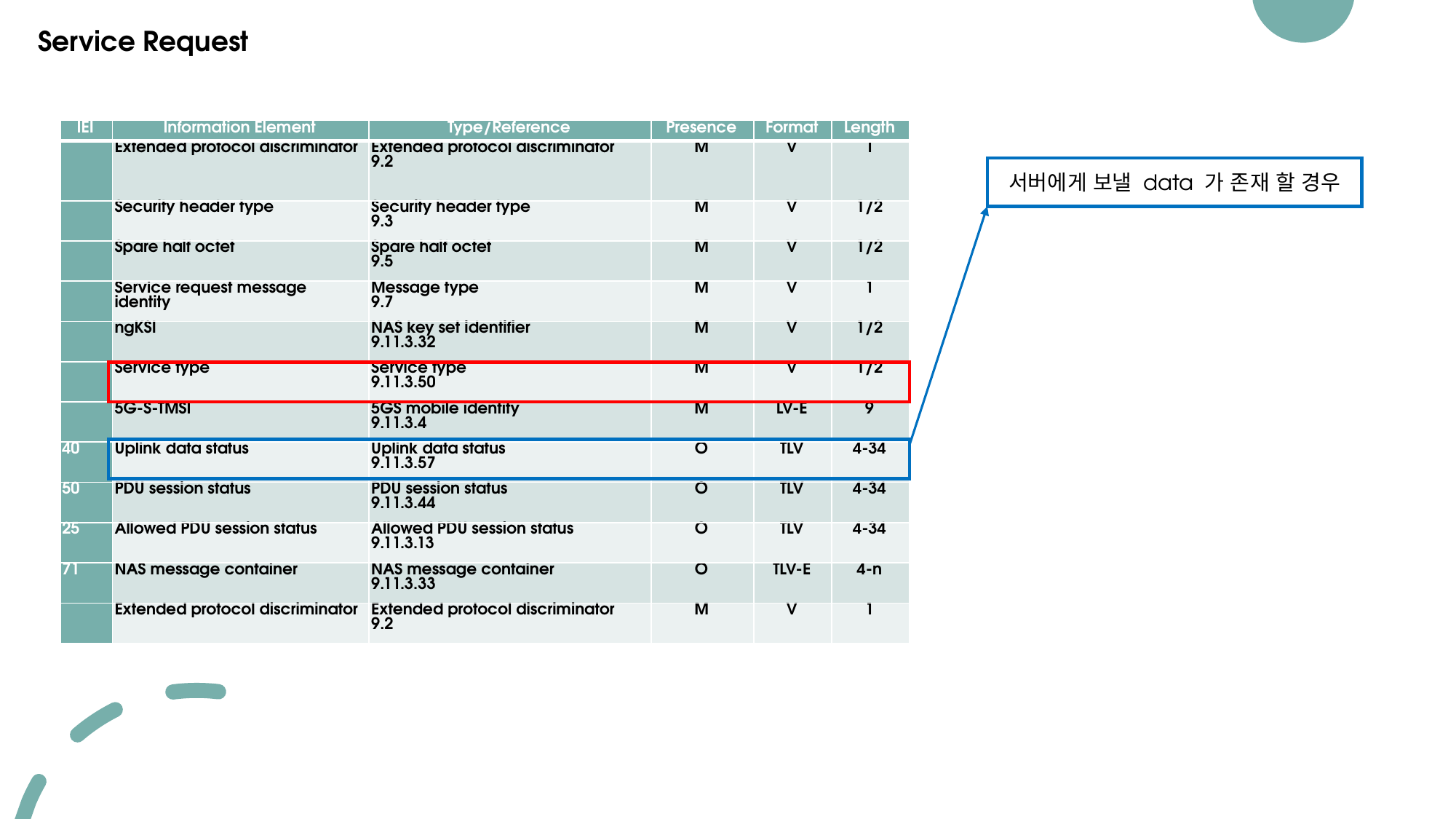

Service Request
| IEI | Information Element | Type/Reference | Presence | Format | Length |
| --- | --- | --- | --- | --- | --- |
|  | Extended protocol discriminator | Extended protocol discriminator 9.2 | M | V | 1 |
|  | Security header type | Security header type 9.3 | M | V | 1/2 |
|  | Spare half octet | Spare half octet 9.5 | M | V | 1/2 |
|  | Service request message identity | Message type 9.7 | M | V | 1 |
|  | ngKSI | NAS key set identifier 9.11.3.32 | M | V | 1/2 |
|  | Service type | Service type 9.11.3.50 | M | V | 1/2 |
|  | 5G-S-TMSI | 5GS mobile identity 9.11.3.4 | M | LV-E | 9 |
| 40 | Uplink data status | Uplink data status 9.11.3.57 | O | TLV | 4-34 |
| 50 | PDU session status | PDU session status 9.11.3.44 | O | TLV | 4-34 |
| 25 | Allowed PDU session status | Allowed PDU session status 9.11.3.13 | O | TLV | 4-34 |
| 71 | NAS message container | NAS message container 9.11.3.33 | O | TLV-E | 4-n |
|  | Extended protocol discriminator | Extended protocol discriminator 9.2 | M | V | 1 |
서버에게 보낼 data 가 존재 할 경우